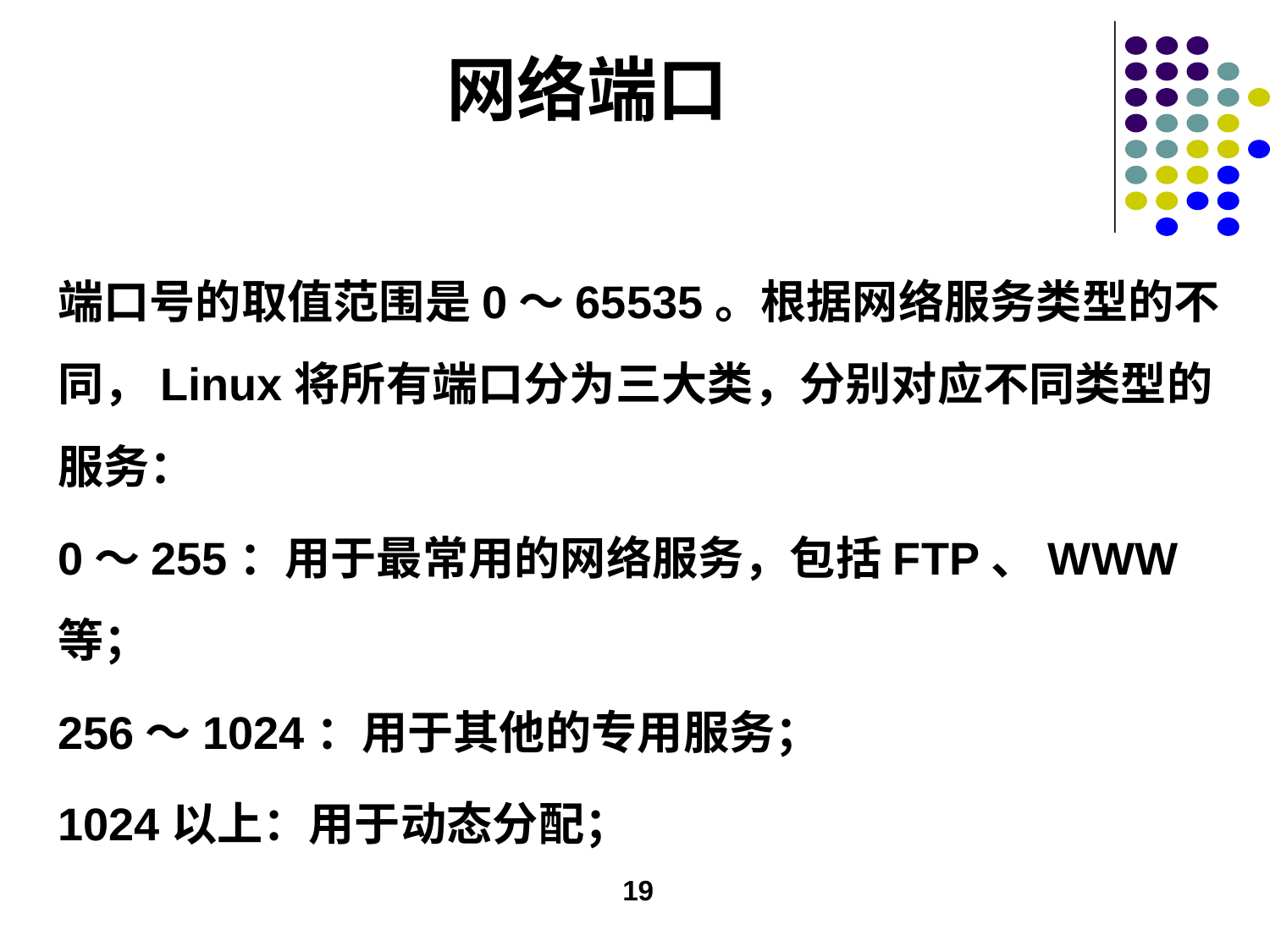

# 网络端口
端口号的取值范围是0～65535。根据网络服务类型的不同，Linux将所有端口分为三大类，分别对应不同类型的服务：
0～255：用于最常用的网络服务，包括FTP、WWW等；
256～1024：用于其他的专用服务；
1024以上：用于动态分配；
19